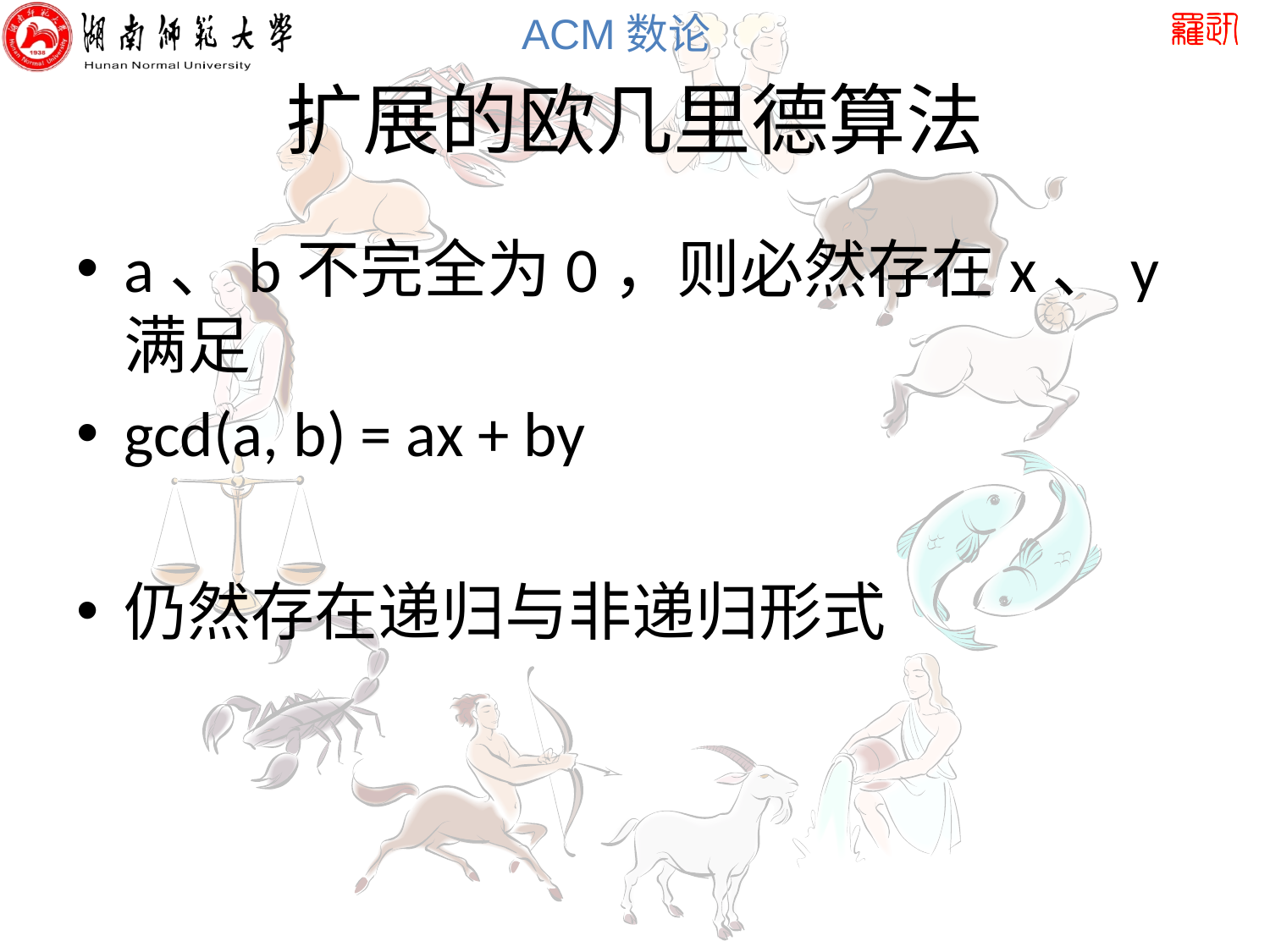

# 扩展的欧几里德算法
a、b不完全为0，则必然存在x、y满足
gcd(a, b) = ax + by

仍然存在递归与非递归形式